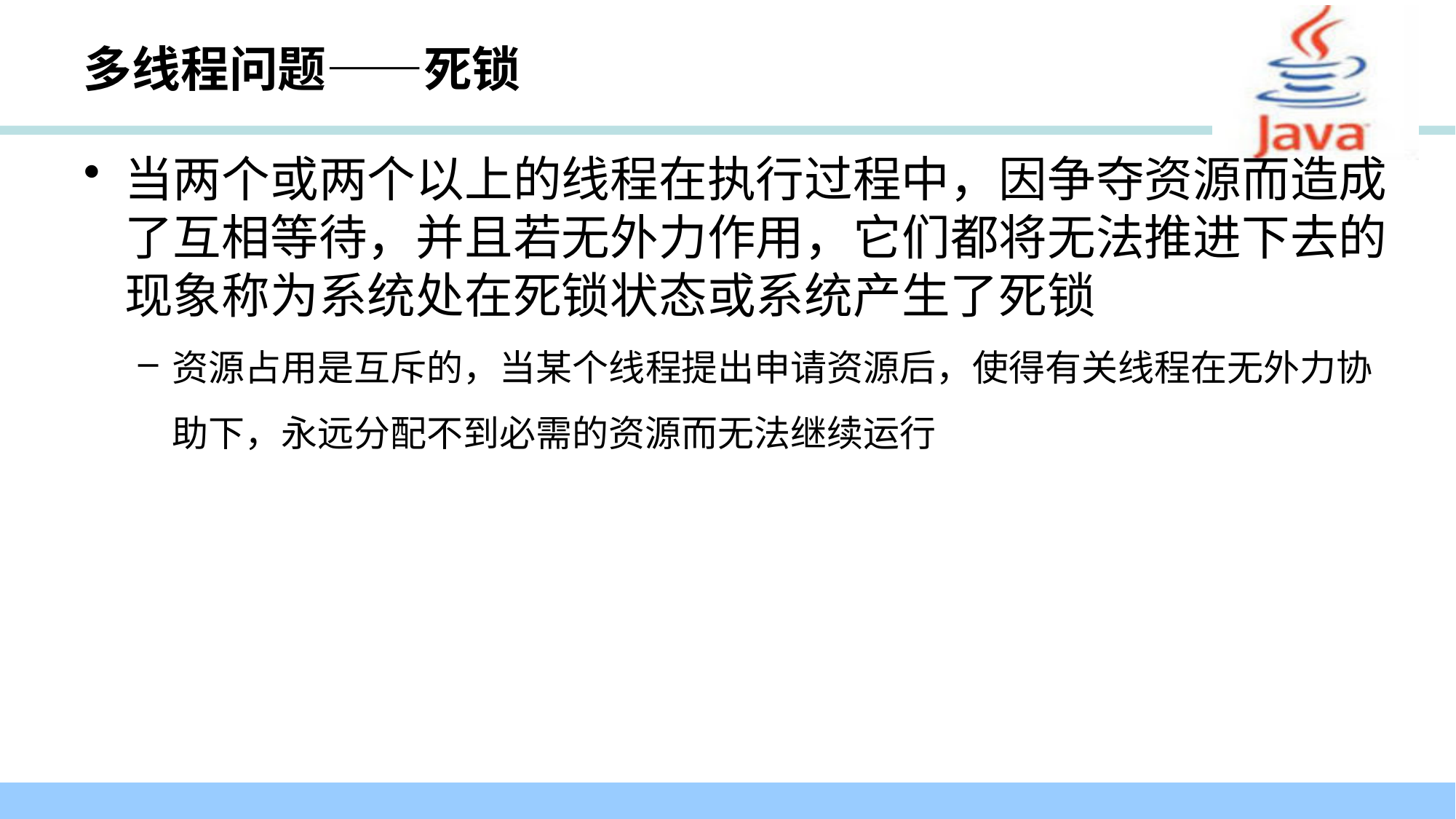

# 多线程问题——死锁
当两个或两个以上的线程在执行过程中，因争夺资源而造成了互相等待，并且若无外力作用，它们都将无法推进下去的现象称为系统处在死锁状态或系统产生了死锁
资源占用是互斥的，当某个线程提出申请资源后，使得有关线程在无外力协助下，永远分配不到必需的资源而无法继续运行